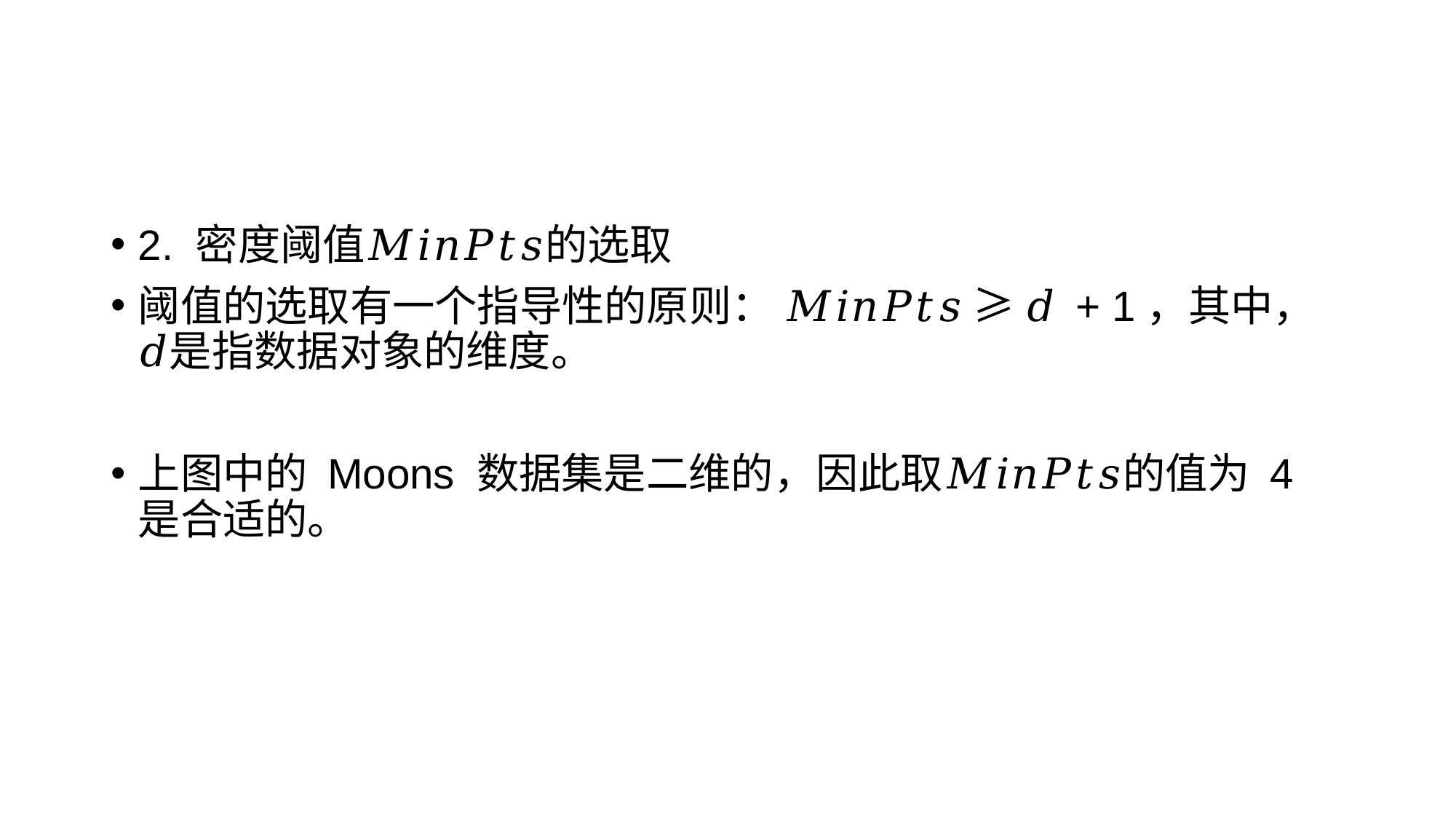

#
2. 密度阈值𝑀𝑖𝑛𝑃𝑡𝑠的选取
阈值的选取有一个指导性的原则： 𝑀𝑖𝑛𝑃𝑡𝑠 ≥ 𝑑 + 1，其中， 𝑑是指数据对象的维度。

上图中的 Moons 数据集是二维的，因此取𝑀𝑖𝑛𝑃𝑡𝑠的值为 4 是合适的。